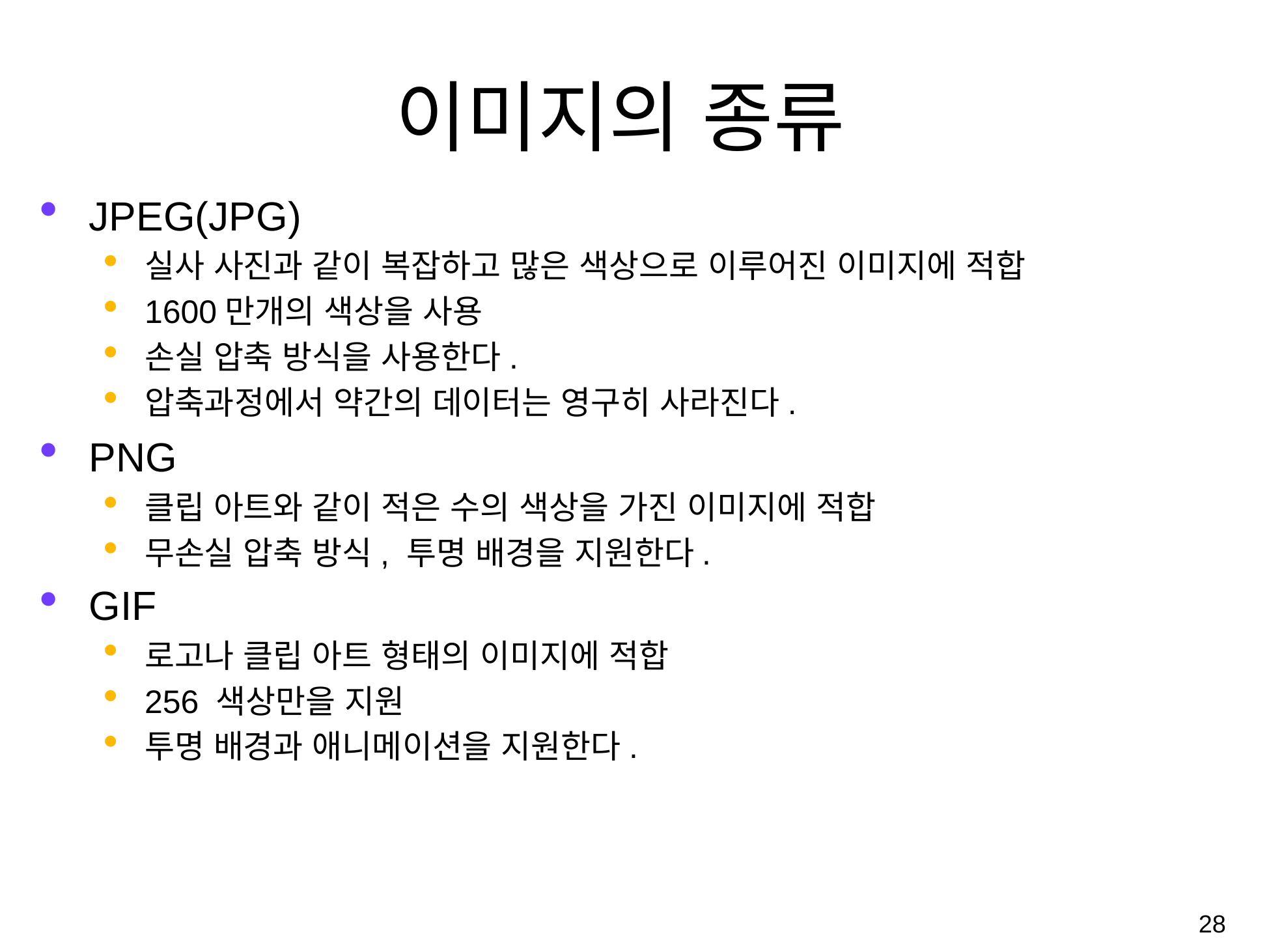

# 이미지의 종류
JPEG(JPG)
실사 사진과 같이 복잡하고 많은 색상으로 이루어진 이미지에 적합
1600만개의 색상을 사용
손실 압축 방식을 사용한다.
압축과정에서 약간의 데이터는 영구히 사라진다.
PNG
클립 아트와 같이 적은 수의 색상을 가진 이미지에 적합
무손실 압축 방식, 투명 배경을 지원한다.
GIF
로고나 클립 아트 형태의 이미지에 적합
256 색상만을 지원
투명 배경과 애니메이션을 지원한다.
28